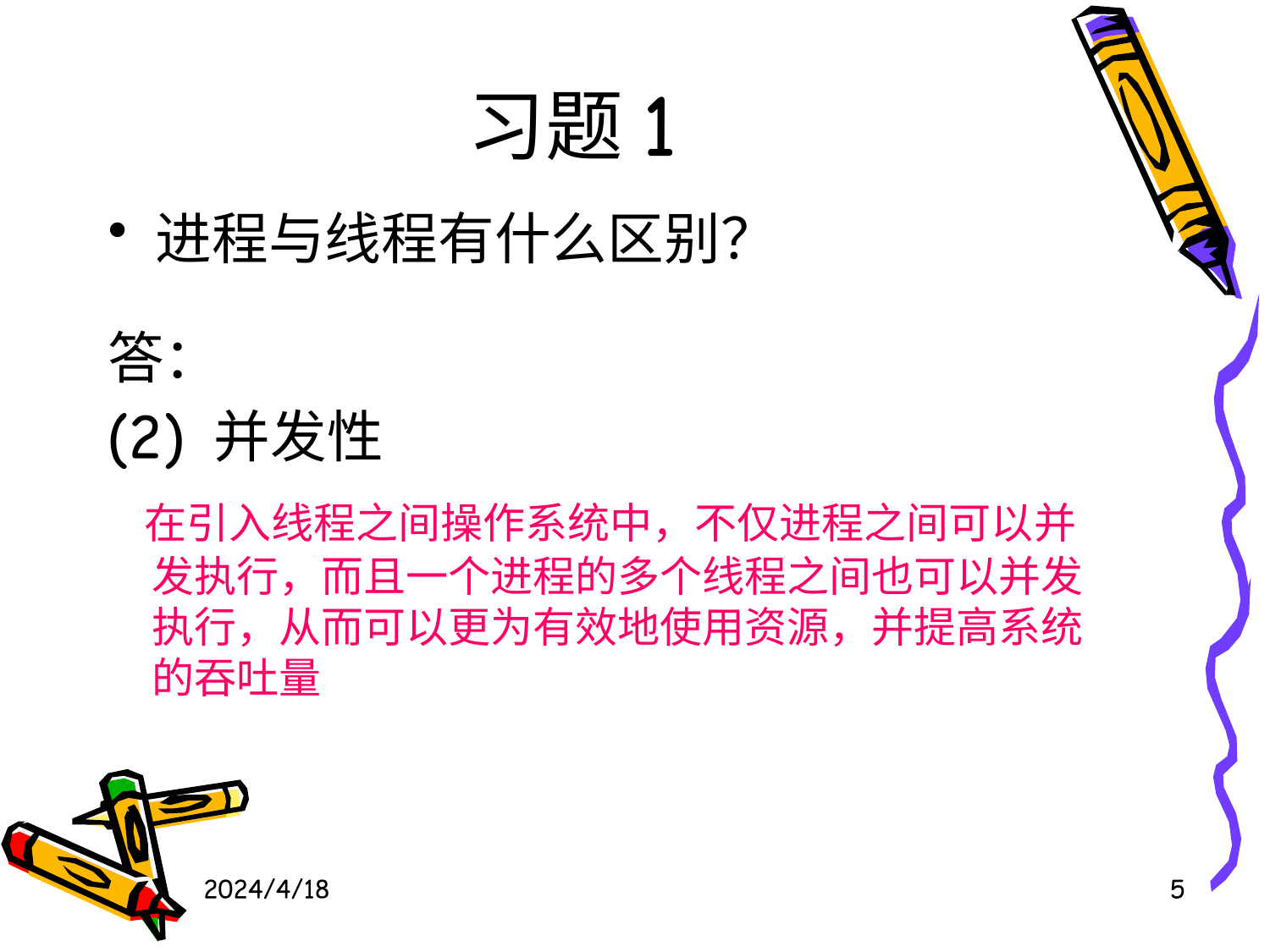

# 习题1
进程与线程有什么区别？
答：
(2) 并发性
     在引入线程之间操作系统中，不仅进程之间可以并发执行，而且一个进程的多个线程之间也可以并发执行，从而可以更为有效地使用资源，并提高系统的吞吐量
2024/4/18
5